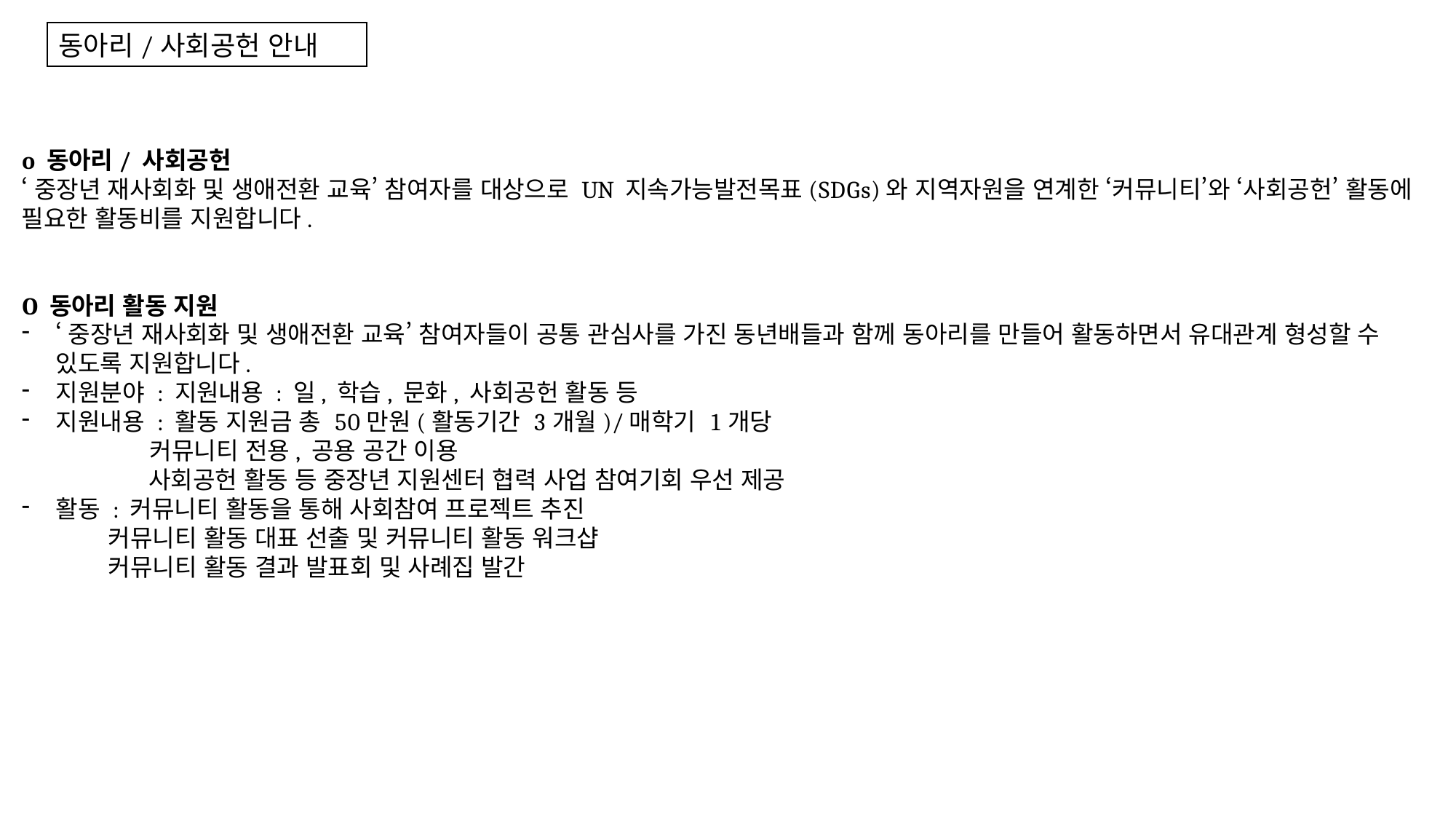

동아리/사회공헌 안내
o 동아리/ 사회공헌
‘중장년 재사회화 및 생애전환 교육’ 참여자를 대상으로 UN 지속가능발전목표(SDGs)와 지역자원을 연계한 ‘커뮤니티’와 ‘사회공헌’ 활동에 필요한 활동비를 지원합니다.

O 동아리 활동 지원
‘중장년 재사회화 및 생애전환 교육’ 참여자들이 공통 관심사를 가진 동년배들과 함께 동아리를 만들어 활동하면서 유대관계 형성할 수 있도록 지원합니다.
지원분야 : 지원내용 : 일, 학습, 문화, 사회공헌 활동 등
지원내용 : 활동 지원금 총 50만원(활동기간 3개월)/매학기 1개당
              커뮤니티 전용, 공용 공간 이용
                  사회공헌 활동 등 중장년 지원센터 협력 사업 참여기회 우선 제공
활동 : 커뮤니티 활동을 통해 사회참여 프로젝트 추진
            커뮤니티 활동 대표 선출 및 커뮤니티 활동 워크샵
            커뮤니티 활동 결과 발표회 및 사례집 발간